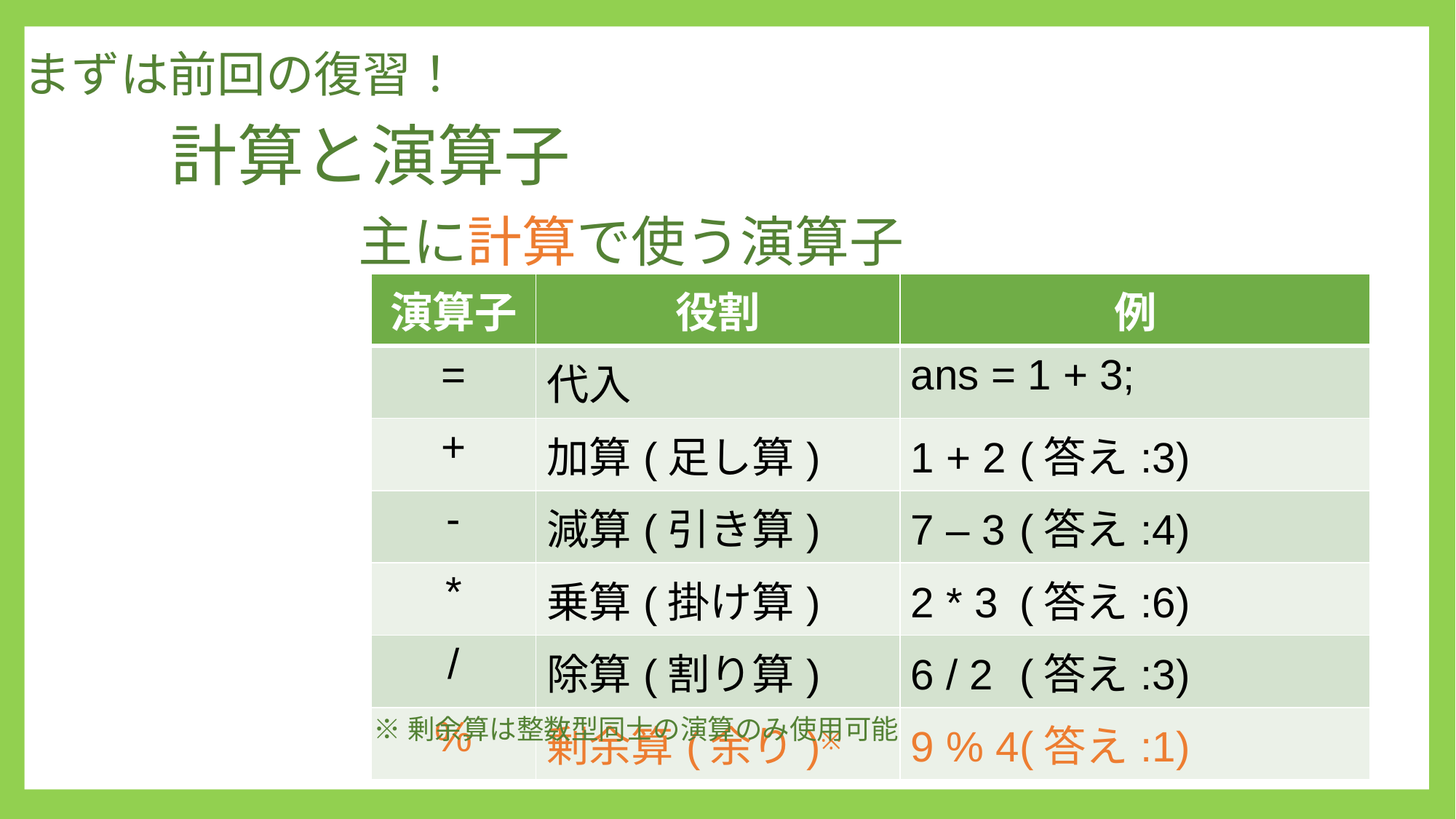

まずは前回の復習！
# 計算と演算子
主に計算で使う演算子

| 演算子 | 役割 | 例 |
| --- | --- | --- |
| = | 代入 | ans = 1 + 3; |
| + | 加算(足し算) | 1 + 2 (答え:3) |
| - | 減算(引き算) | 7 – 3 (答え:4) |
| \* | 乗算(掛け算) | 2 \* 3 (答え:6) |
| / | 除算(割り算) | 6 / 2 (答え:3) |
| % | 剰余算(余り)※ | 9 % 4 (答え:1) |
※剰余算は整数型同士の演算のみ使用可能